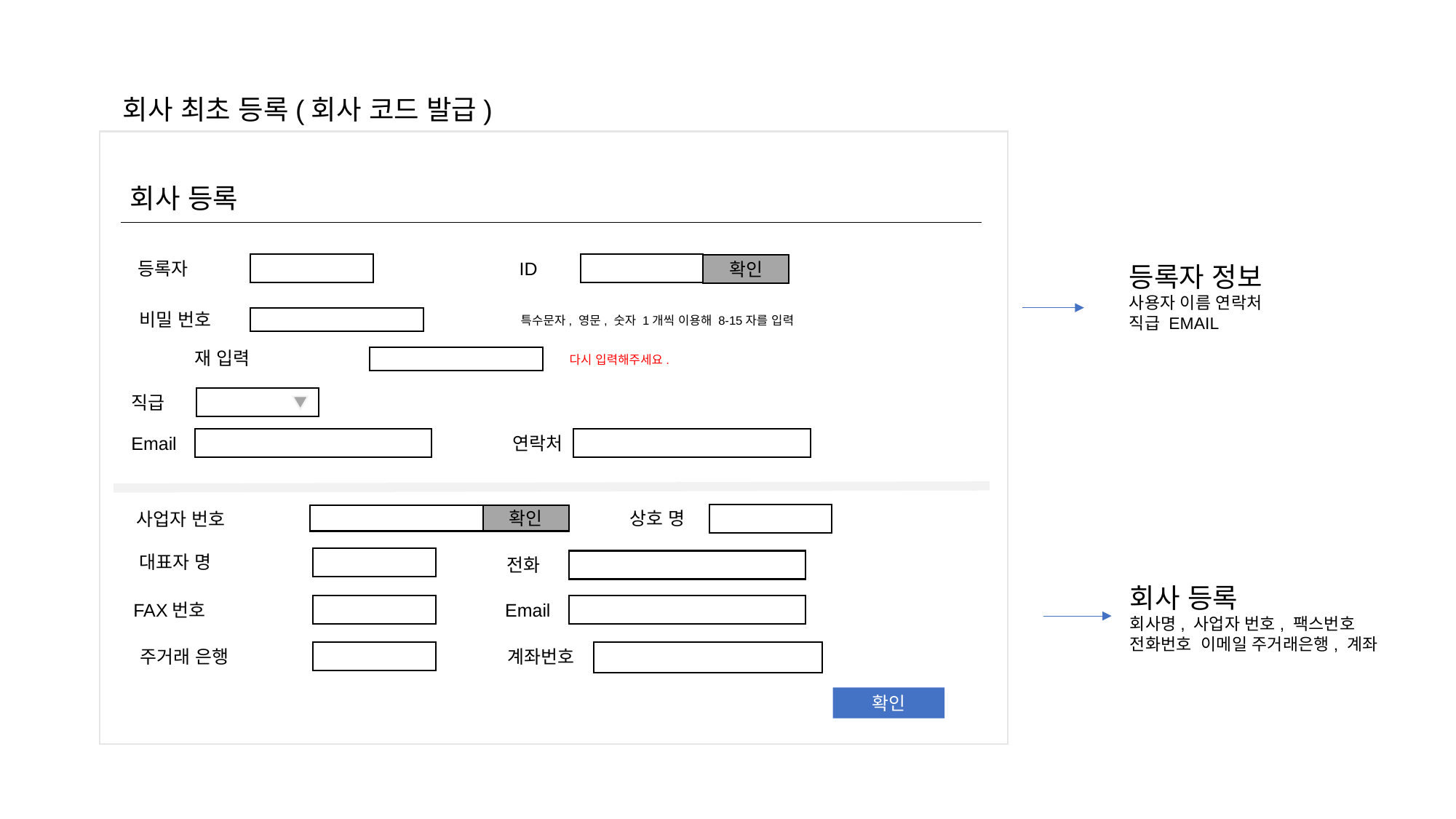

회사 최초 등록(회사 코드 발급)

회사 등록
등록자
ID

비밀 번호

특수문자, 영문, 숫자 1개씩 이용해 8-15자를 입력
재 입력

다시 입력해주세요.
확인
등록자 정보
사용자 이름 연락처
직급 EMAIL
직급

Email
연락처

상호 명

사업자 번호

확인
대표자 명

전화

FAX번호
Email

주거래 은행
계좌번호

회사 등록
회사명, 사업자 번호, 팩스번호
전화번호  이메일 주거래은행, 계좌
확인